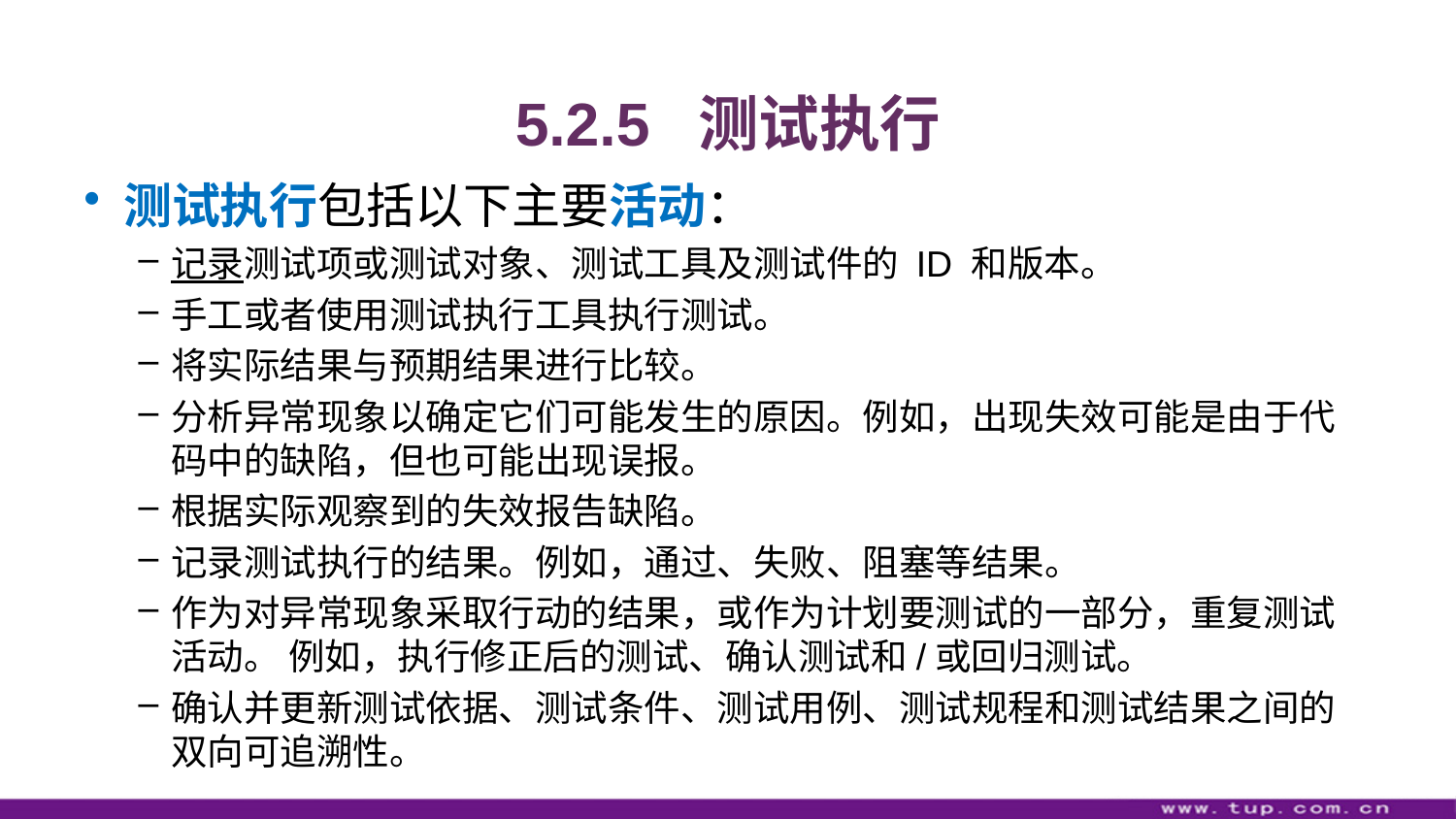

# 5.2.5  测试执行
测试执行包括以下主要活动：
记录测试项或测试对象、测试工具及测试件的 ID 和版本。
手工或者使用测试执行工具执行测试。
将实际结果与预期结果进行比较。
分析异常现象以确定它们可能发生的原因。例如，出现失效可能是由于代码中的缺陷，但也可能出现误报。
根据实际观察到的失效报告缺陷。
记录测试执行的结果。例如，通过、失败、阻塞等结果。
作为对异常现象采取行动的结果，或作为计划要测试的一部分，重复测试活动。 例如，执行修正后的测试、确认测试和/或回归测试。
确认并更新测试依据、测试条件、测试用例、测试规程和测试结果之间的双向可追溯性。